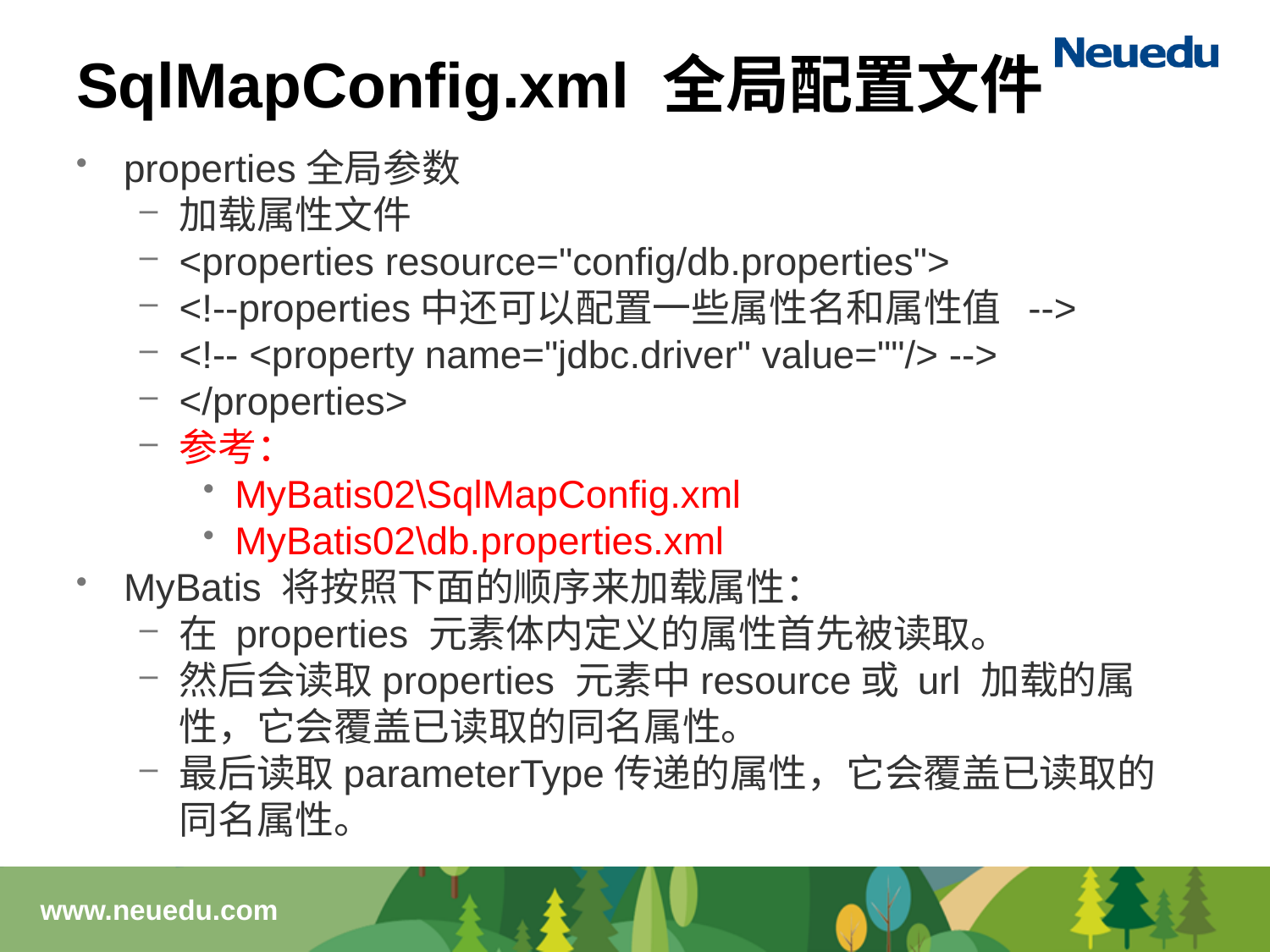

# SqlMapConfig.xml 全局配置文件
properties全局参数
加载属性文件
<properties resource="config/db.properties">
<!--properties中还可以配置一些属性名和属性值  -->
<!-- <property name="jdbc.driver" value=""/> -->
</properties>
参考：
MyBatis02\SqlMapConfig.xml
MyBatis02\db.properties.xml
MyBatis 将按照下面的顺序来加载属性：
在 properties 元素体内定义的属性首先被读取。
然后会读取properties 元素中resource或 url 加载的属性，它会覆盖已读取的同名属性。
最后读取parameterType传递的属性，它会覆盖已读取的同名属性。